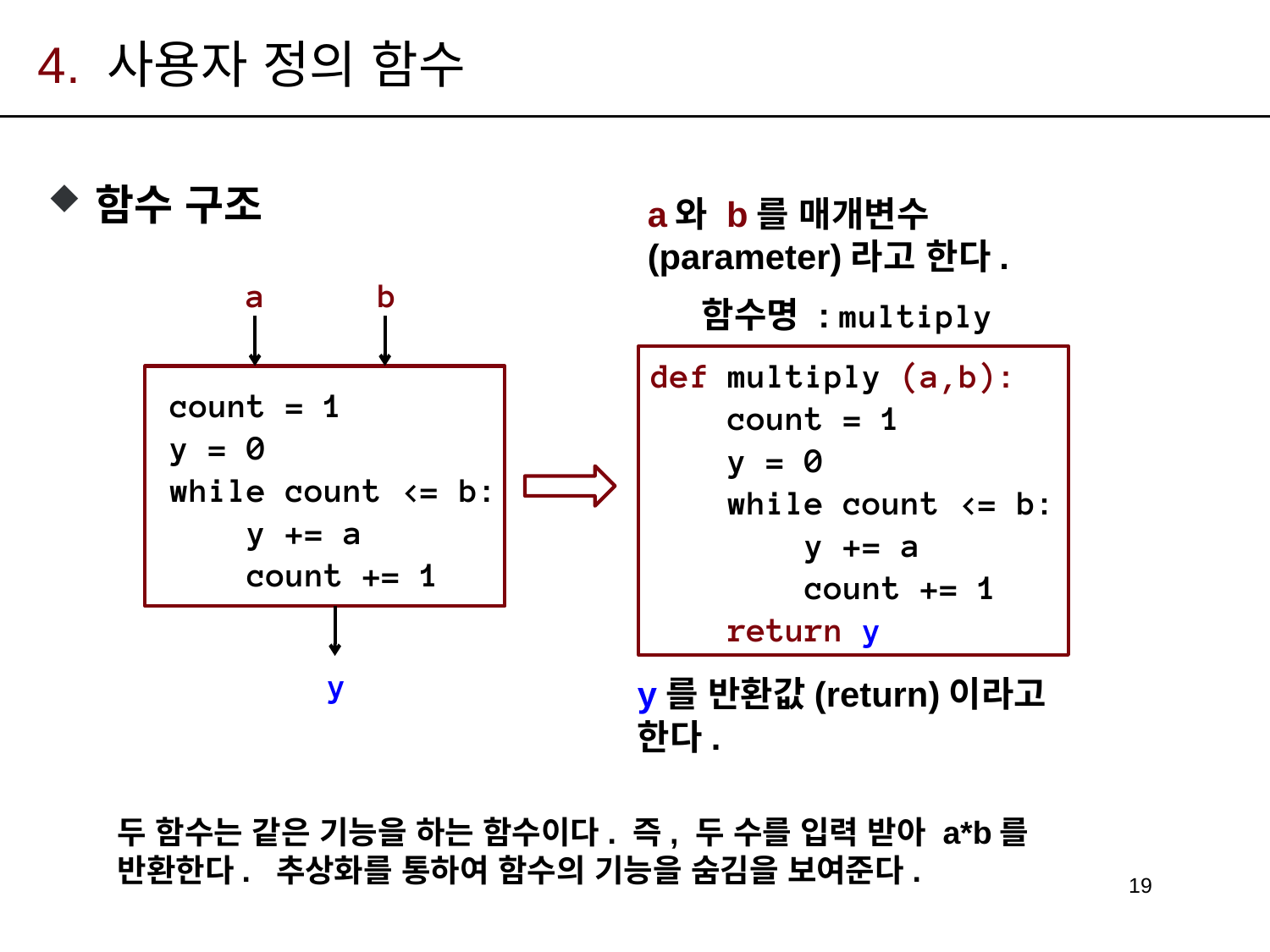

# 4. 사용자 정의 함수
함수 구조
a와 b를 매개변수(parameter)라고 한다.
a
b
함수명 : multiply
def multiply (a,b):
    count = 1
    y = 0
    while count <= b:
        y += a
        count += 1
    return y

count = 1
y = 0
while count <= b:
    y += a
    count += 1

y
y를 반환값(return)이라고 한다.
두 함수는 같은 기능을 하는 함수이다. 즉, 두 수를 입력 받아 a*b를 반환한다.  추상화를 통하여 함수의 기능을 숨김을 보여준다.
19